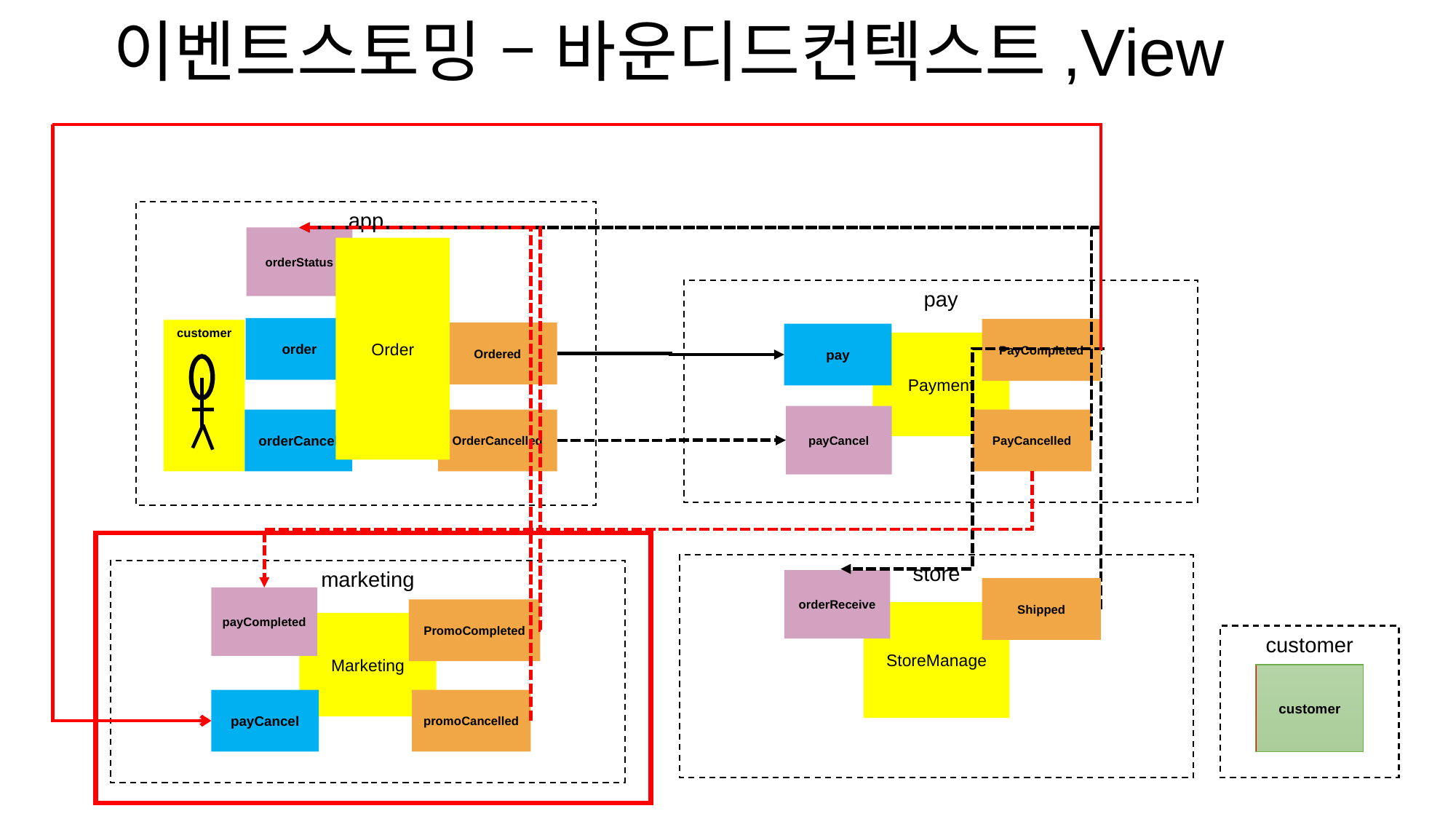

# 이벤트스토밍 – 바운디드컨텍스트,View
app
orderStatus
Order
pay
order
PayCompleted
customer

Ordered
pay
Payment
payCancel
orderCancel
OrderCancelled
PayCancelled

store
marketing
orderReceive
Shipped
payCompleted
PromoCompleted
StoreManage
Marketing
customer
customer
payCancel
promoCancelled